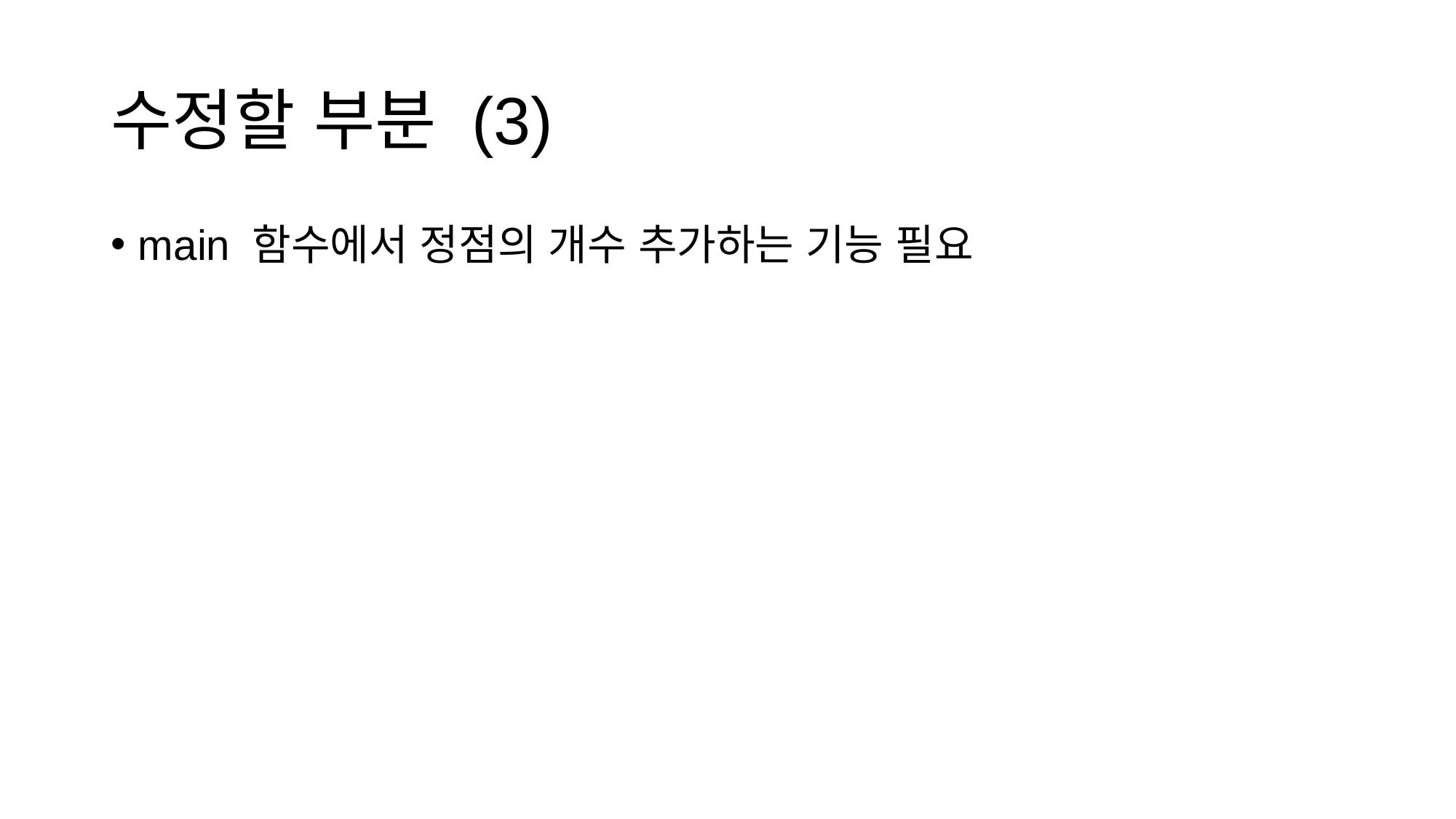

# 수정할 부분 (3)
main 함수에서 정점의 개수 추가하는 기능 필요